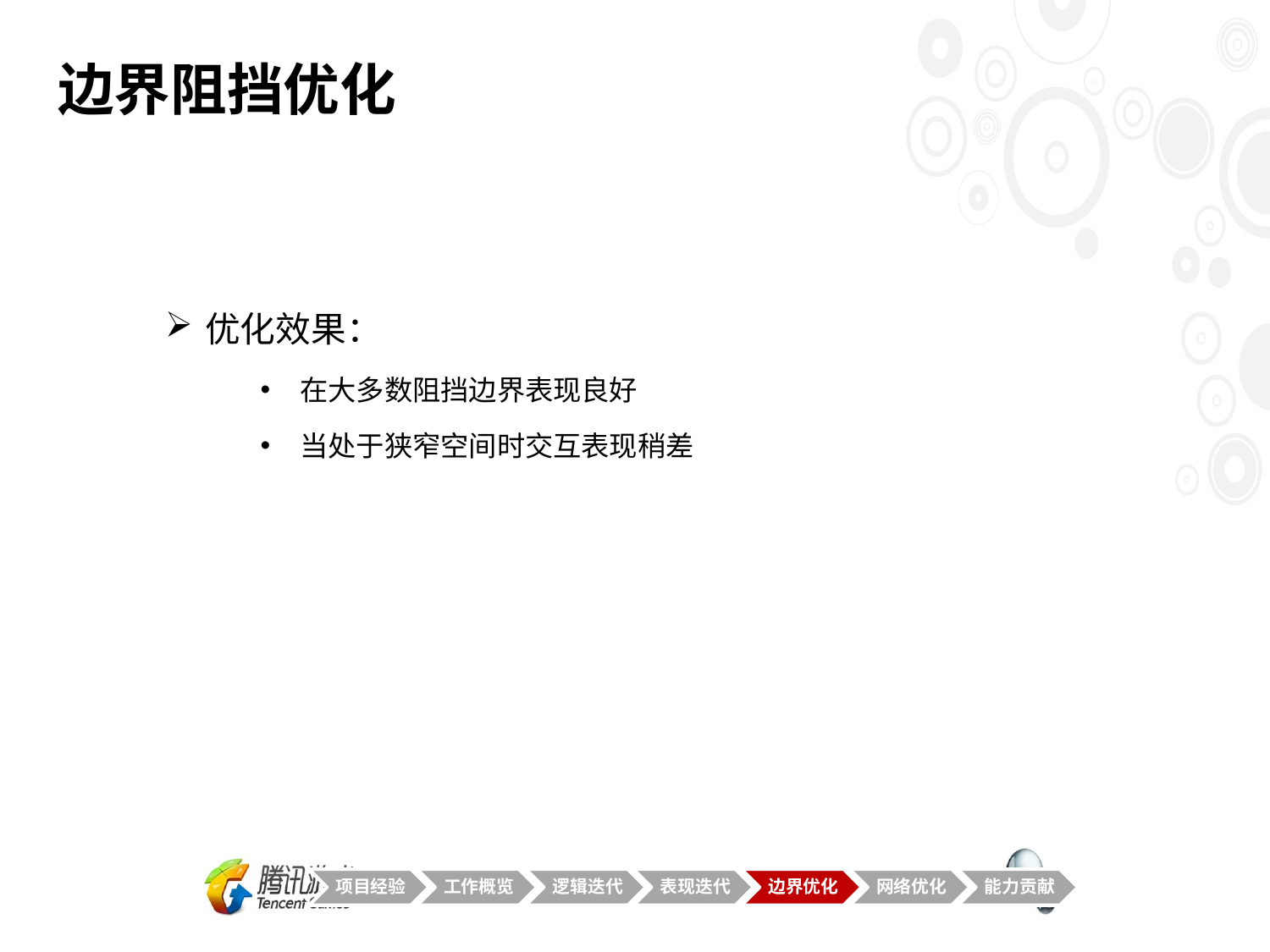

# 边界阻挡优化
优化效果：
在大多数阻挡边界表现良好
当处于狭窄空间时交互表现稍差
项目经验
工作概览
逻辑迭代
表现迭代
边界优化
网络优化
能力贡献